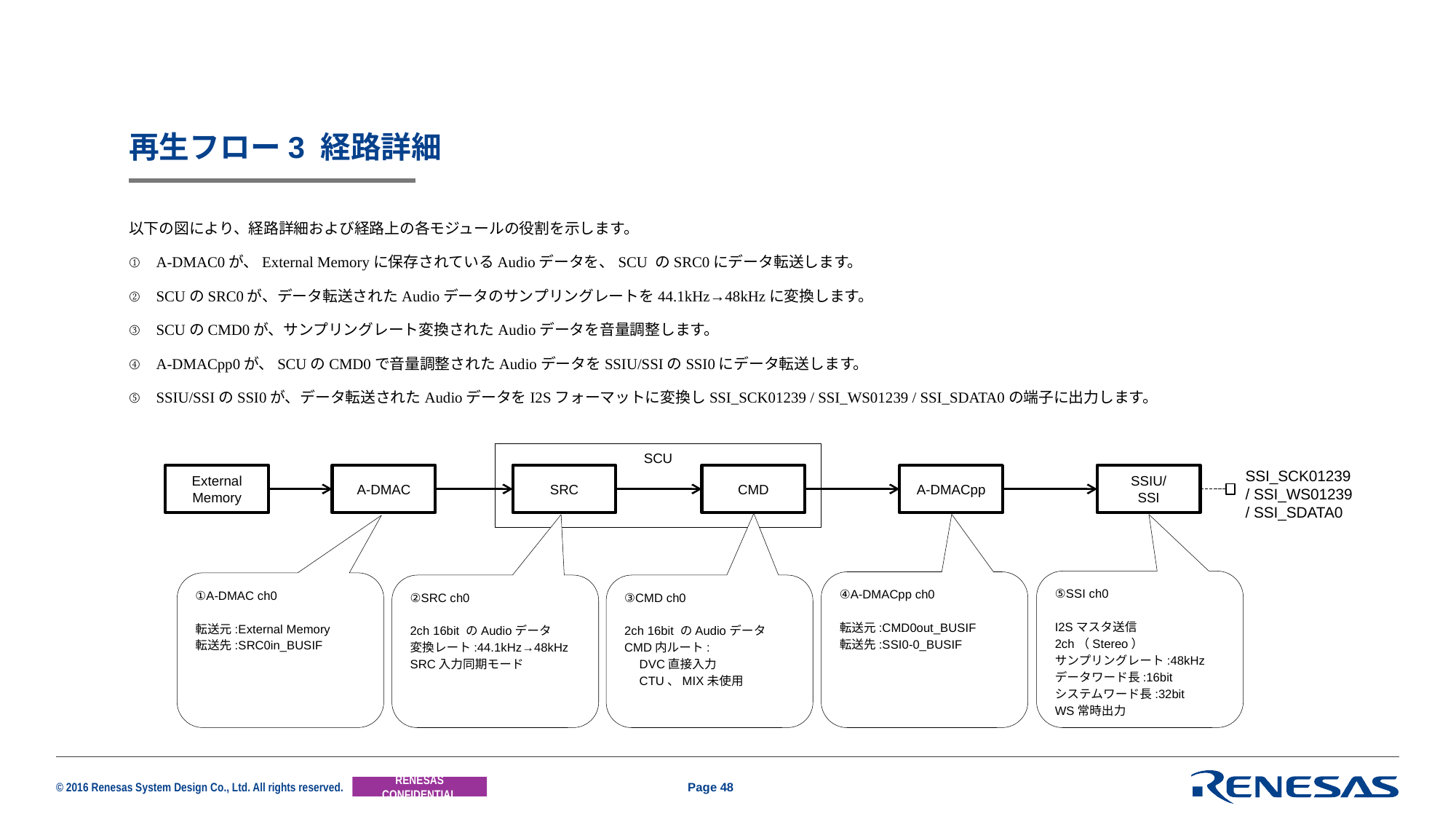

# 再生フロー3 経路詳細
以下の図により、経路詳細および経路上の各モジュールの役割を示します。
A-DMAC0が、External Memoryに保存されているAudioデータを、SCU のSRC0にデータ転送します。
SCUのSRC0が、データ転送されたAudioデータのサンプリングレートを44.1kHz→48kHzに変換します。
SCUのCMD0が、サンプリングレート変換されたAudioデータを音量調整します。
A-DMACpp0が、SCUのCMD0で音量調整されたAudioデータをSSIU/SSIのSSI0にデータ転送します。
SSIU/SSIのSSI0が、データ転送されたAudioデータをI2Sフォーマットに変換しSSI_SCK01239 / SSI_WS01239 / SSI_SDATA0の端子に出力します。
SCU
SSI_SCK01239
/ SSI_WS01239
/ SSI_SDATA0
External
Memory
A-DMAC
SRC
CMD
A-DMACpp
SSIU/
SSI

⑤SSI ch0

I2Sマスタ送信 2ch（Stereo）
サンプリングレート:48kHz
データワード長:16bit
システムワード長:32bit
WS常時出力

④A-DMACpp ch0

転送元:CMD0out_BUSIF
転送先:SSI0-0_BUSIF

①A-DMAC ch0
転送元:External Memory
転送先:SRC0in_BUSIF
②SRC ch0

2ch 16bit のAudioデータ
変換レート:44.1kHz→48kHz
SRC入力同期モード

③CMD ch0

2ch 16bit のAudioデータ
CMD内ルート:
　DVC直接入力
　CTU、MIX未使用
Page 48